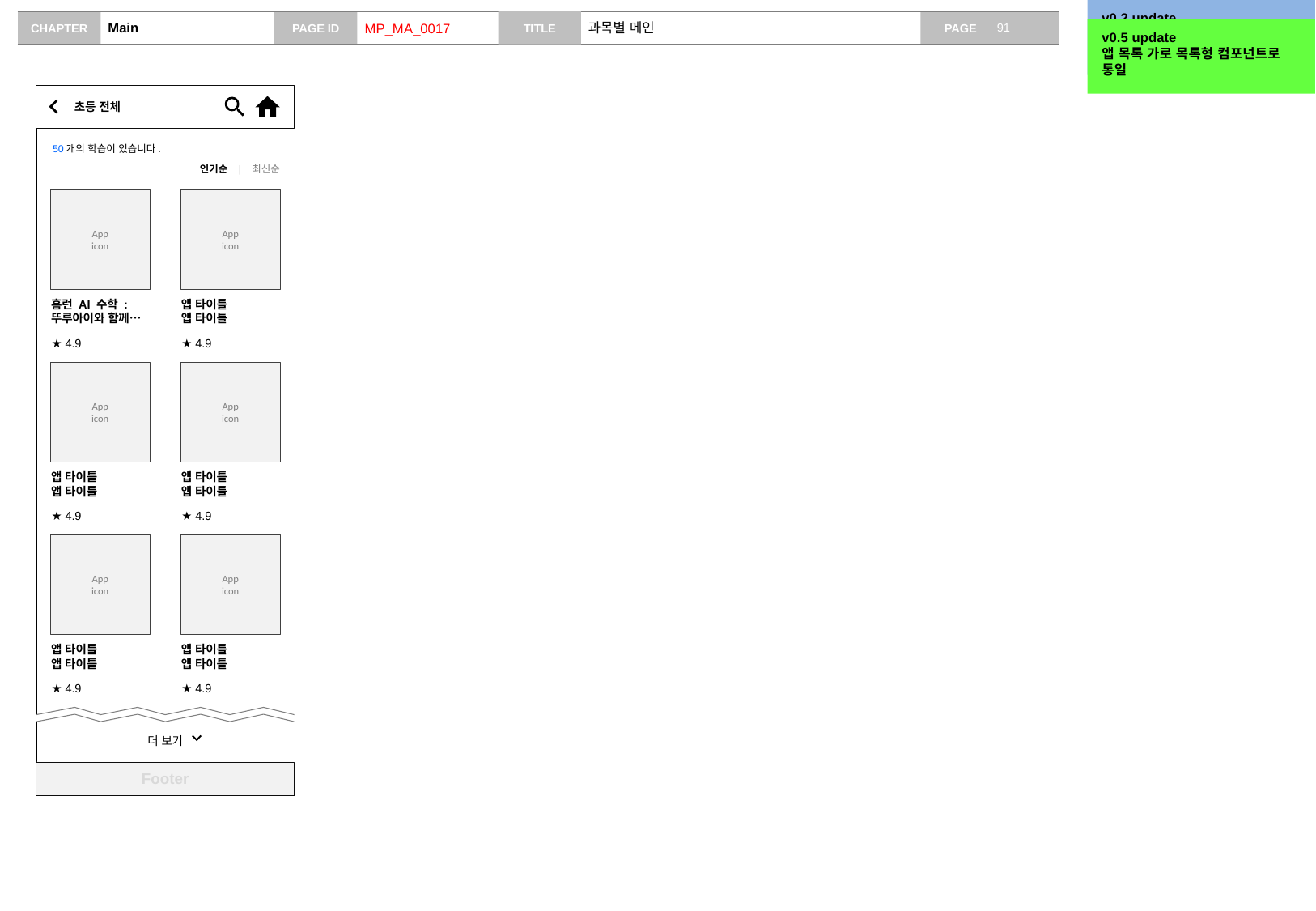

v0.2 update
로드맵 연결 삭제
# Main
MP_MA_0017
과목별 메인
v0.5 update
앱 목록 가로 목록형 컴포넌트로 통일

초등 전체

50개의 학습이 있습니다.
인기순   |   최신순
App
icon
홈런 AI 수학 :
뚜루아이와 함께…
★ 4.9
App
icon
앱 타이틀
앱 타이틀
★ 4.9
App
icon
앱 타이틀
앱 타이틀
★ 4.9
App
icon
앱 타이틀
앱 타이틀
★ 4.9
App
icon
앱 타이틀
앱 타이틀
★ 4.9
App
icon
앱 타이틀
앱 타이틀
★ 4.9

더 보기

Footer